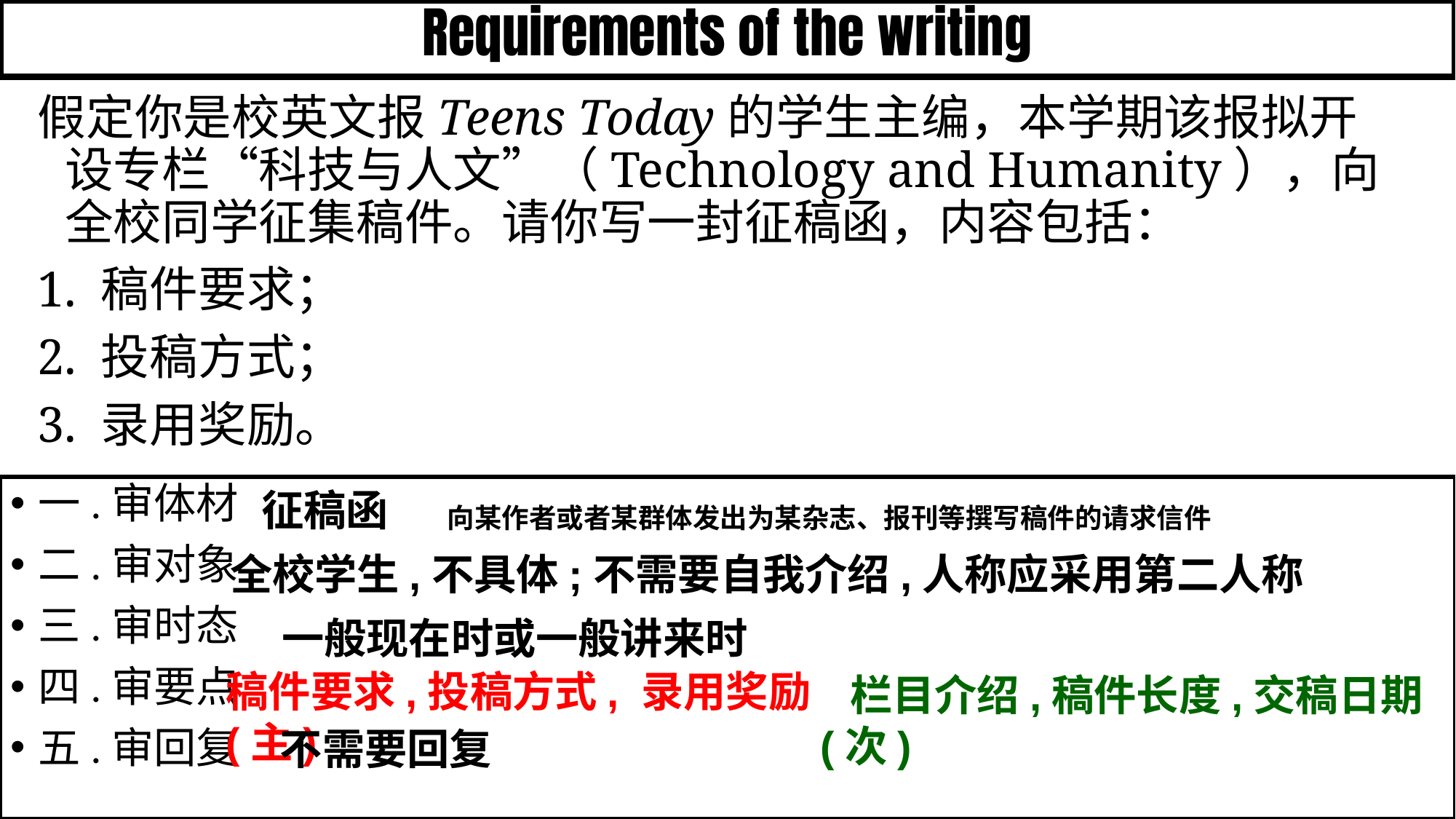

Requirements of the writing
假定你是校英文报Teens Today的学生主编，本学期该报拟开设专栏“科技与人文”（Technology and Humanity），向全校同学征集稿件。请你写一封征稿函，内容包括：
1. 稿件要求；
2. 投稿方式；
3. 录用奖励。
一.审体材
二.审对象
三.审时态
四.审要点
五.审回复
征稿函
向某作者或者某群体发出为某杂志、报刊等撰写稿件的请求信件
全校学生,不具体;不需要自我介绍,人称应采用第二人称
一般现在时或一般讲来时
稿件要求,投稿方式, 录用奖励(主)
  栏目介绍,稿件长度,交稿日期(次)
不需要回复